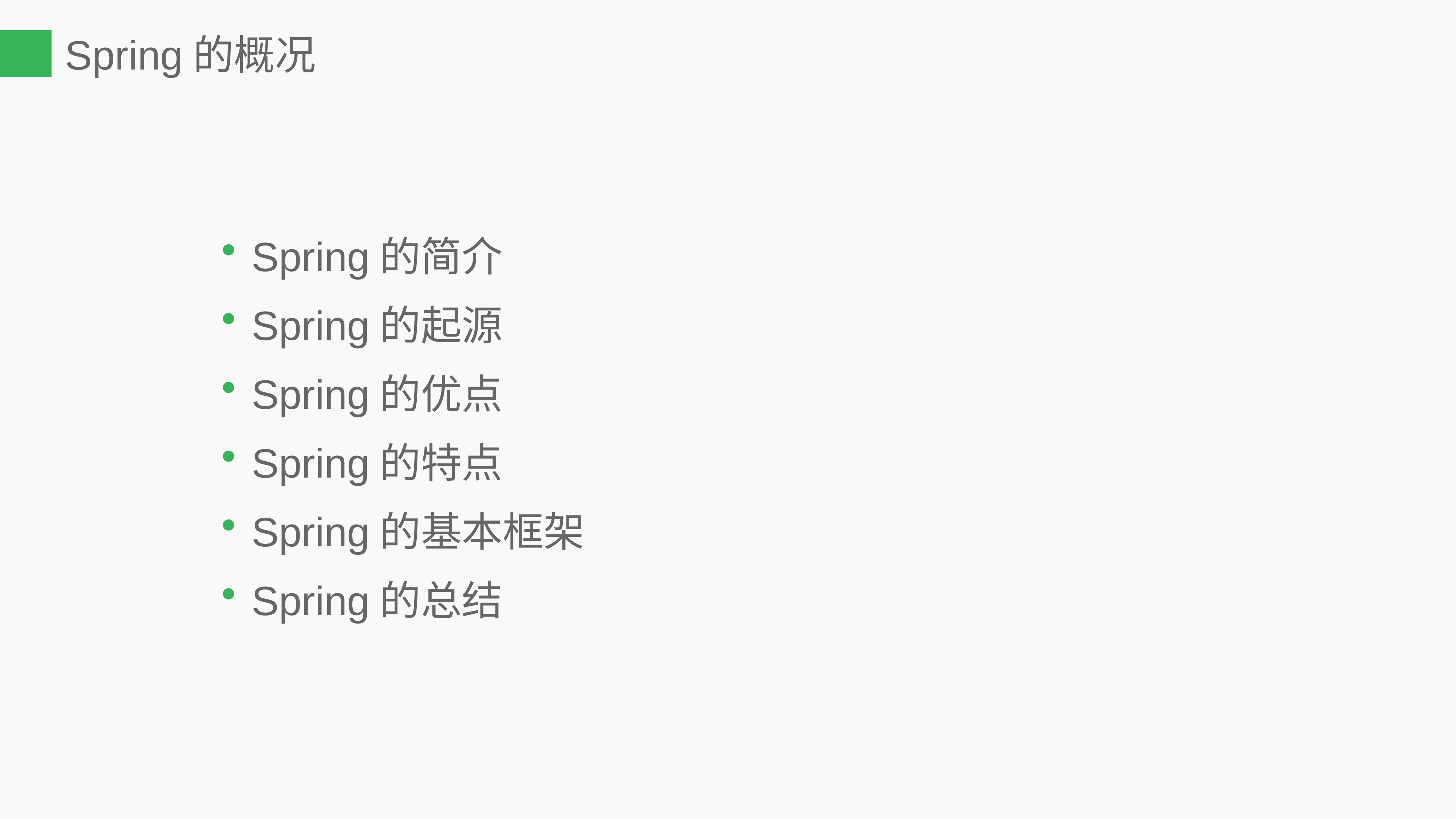

Spring的概况

Spring的简介
Spring的起源
Spring的优点
Spring的特点
Spring的基本框架
Spring的总结